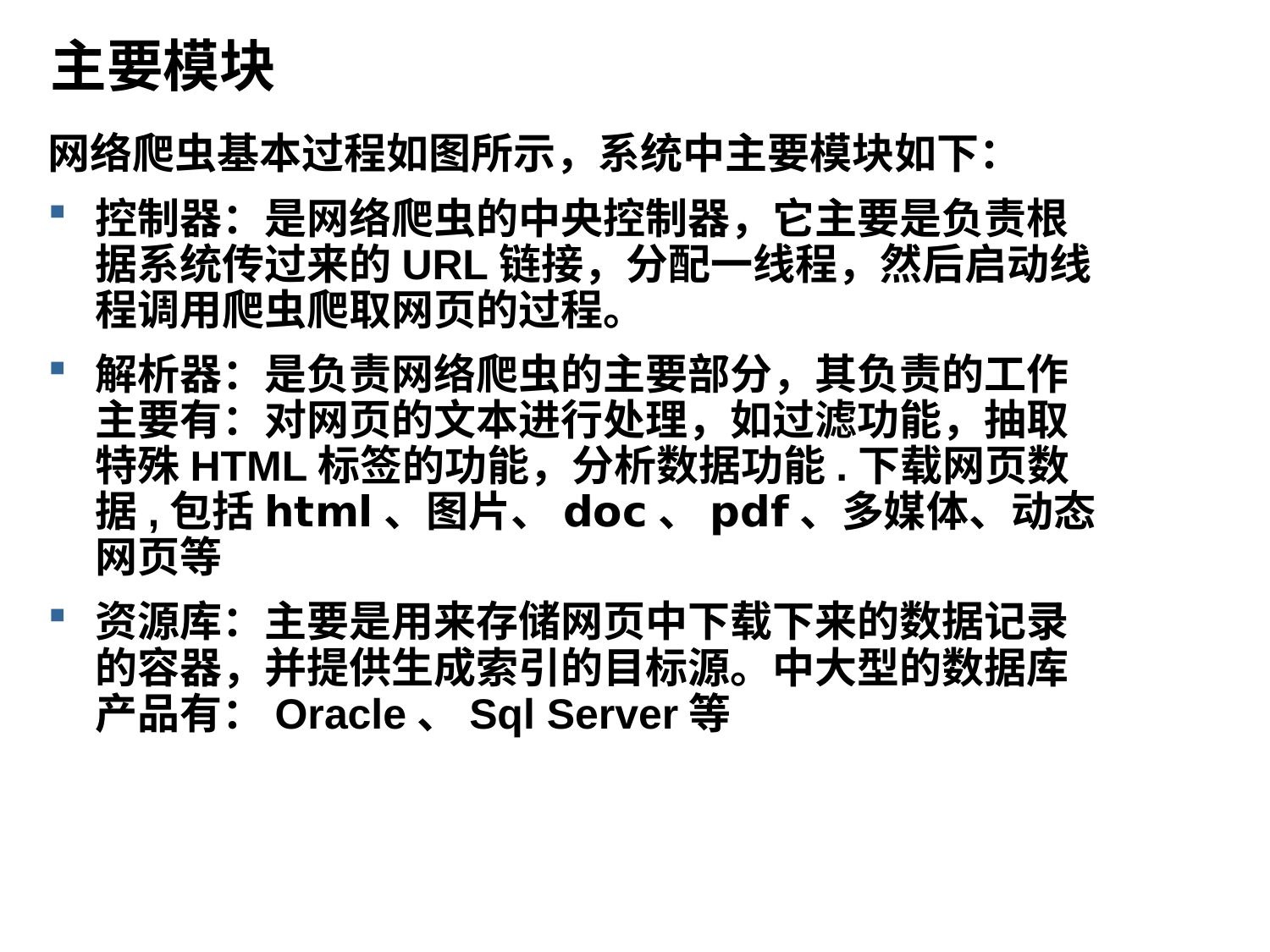

# 主要模块
网络爬虫基本过程如图所示，系统中主要模块如下：
控制器：是网络爬虫的中央控制器，它主要是负责根据系统传过来的URL链接，分配一线程，然后启动线程调用爬虫爬取网页的过程。
解析器：是负责网络爬虫的主要部分，其负责的工作主要有：对网页的文本进行处理，如过滤功能，抽取特殊HTML标签的功能，分析数据功能.下载网页数据,包括html、图片、doc、pdf、多媒体、动态网页等
资源库：主要是用来存储网页中下载下来的数据记录的容器，并提供生成索引的目标源。中大型的数据库产品有：Oracle、Sql Server等